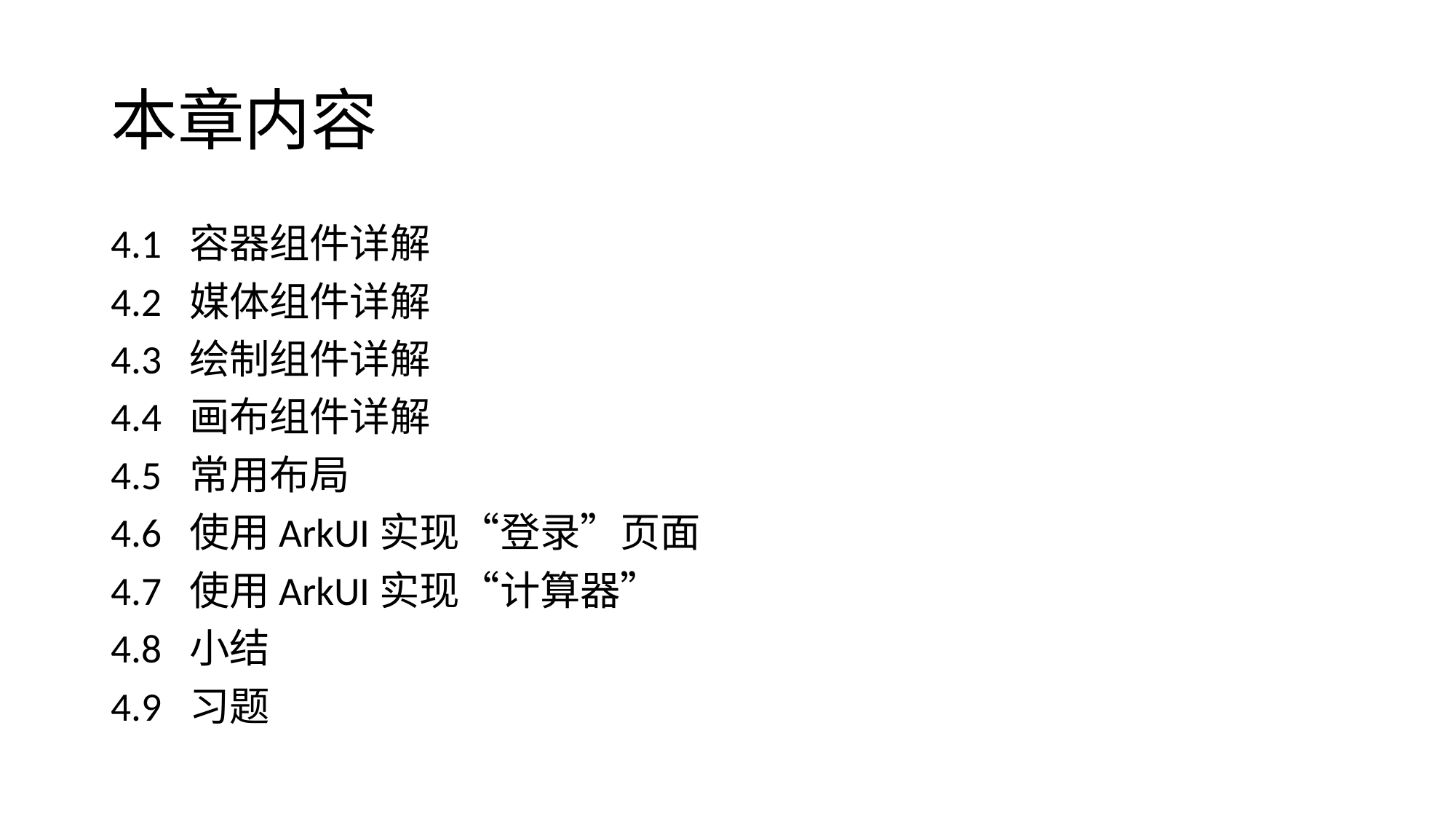

# 本章内容
4.1  容器组件详解
4.2  媒体组件详解
4.3  绘制组件详解
4.4  画布组件详解
4.5  常用布局
4.6  使用ArkUI实现“登录”页面
4.7  使用ArkUI实现“计算器”
4.8  小结
4.9  习题